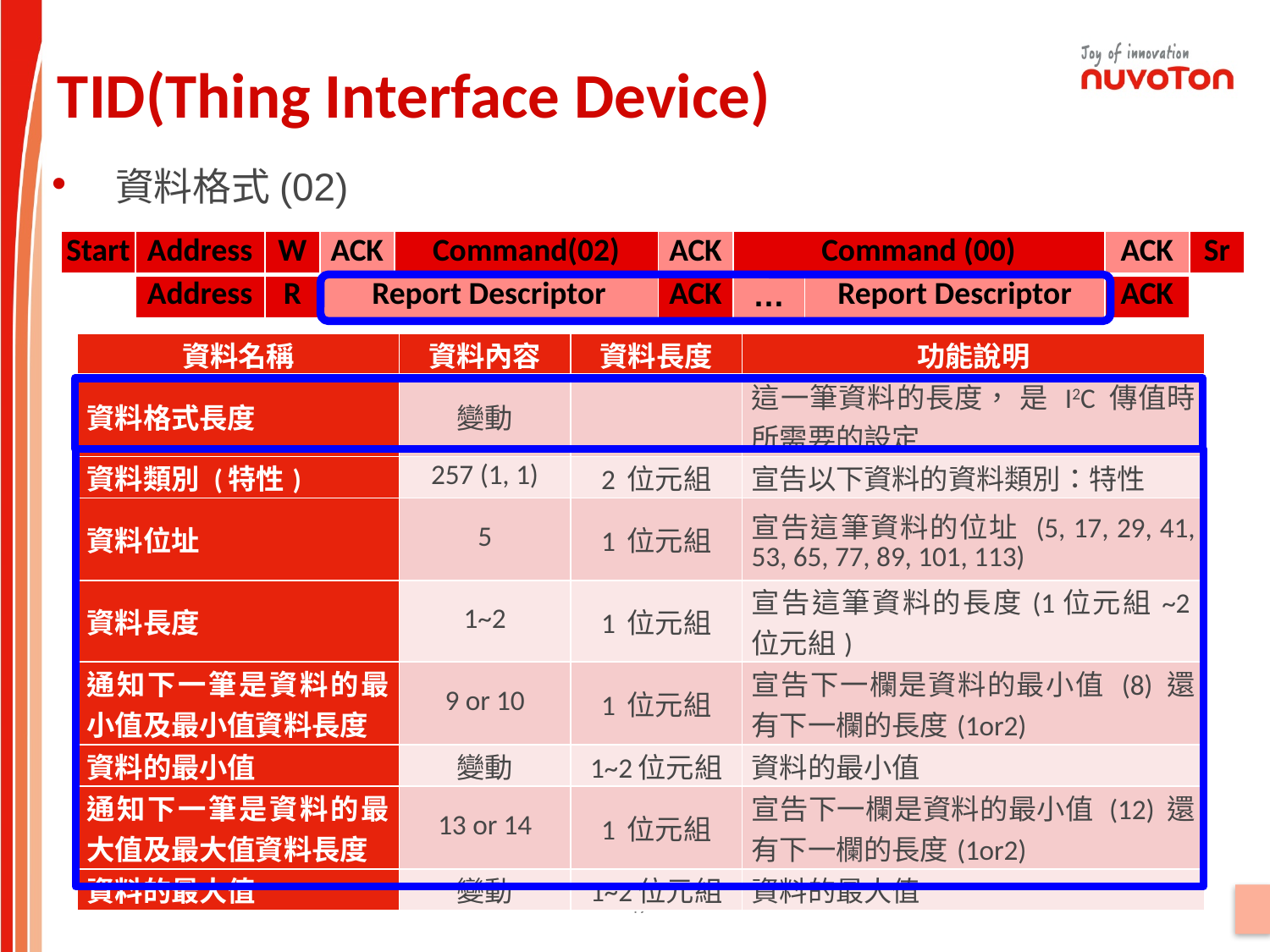

TID(Thing Interface Device)
資料格式(02)
| Start | Address | W | ACK | Command(02) | ACK | Command (00) |  | ACK | Sr |
| --- | --- | --- | --- | --- | --- | --- | --- | --- | --- |
|  | Address | R | Report Descriptor |  | ACK | … | Report Descriptor | ACK |  |

| 資料名稱 | 資料內容 | 資料長度 | 功能說明 |
| --- | --- | --- | --- |
| 資料格式長度 | 變動 |  | 這一筆資料的長度， 是 I2C 傳值時所需要的設定 |
| 資料類別 (特性) | 257 (1, 1) | 2 位元組 | 宣告以下資料的資料類別：特性 |
| 資料位址 | 5 | 1 位元組 | 宣告這筆資料的位址 (5, 17, 29, 41, 53, 65, 77, 89, 101, 113) |
| 資料長度 | 1~2 | 1 位元組 | 宣告這筆資料的長度(1位元組~2位元組) |
| 通知下一筆是資料的最小值及最小值資料長度 | 9 or 10 | 1 位元組 | 宣告下一欄是資料的最小值 (8) 還有下一欄的長度(1or2) |
| 資料的最小值 | 變動 | 1~2位元組 | 資料的最小值 |
| 通知下一筆是資料的最大值及最大值資料長度 | 13 or 14 | 1 位元組 | 宣告下一欄是資料的最小值 (12) 還有下一欄的長度(1or2) |
| 資料的最大值 | 變動 | 1~2位元組 | 資料的最大值 |

47